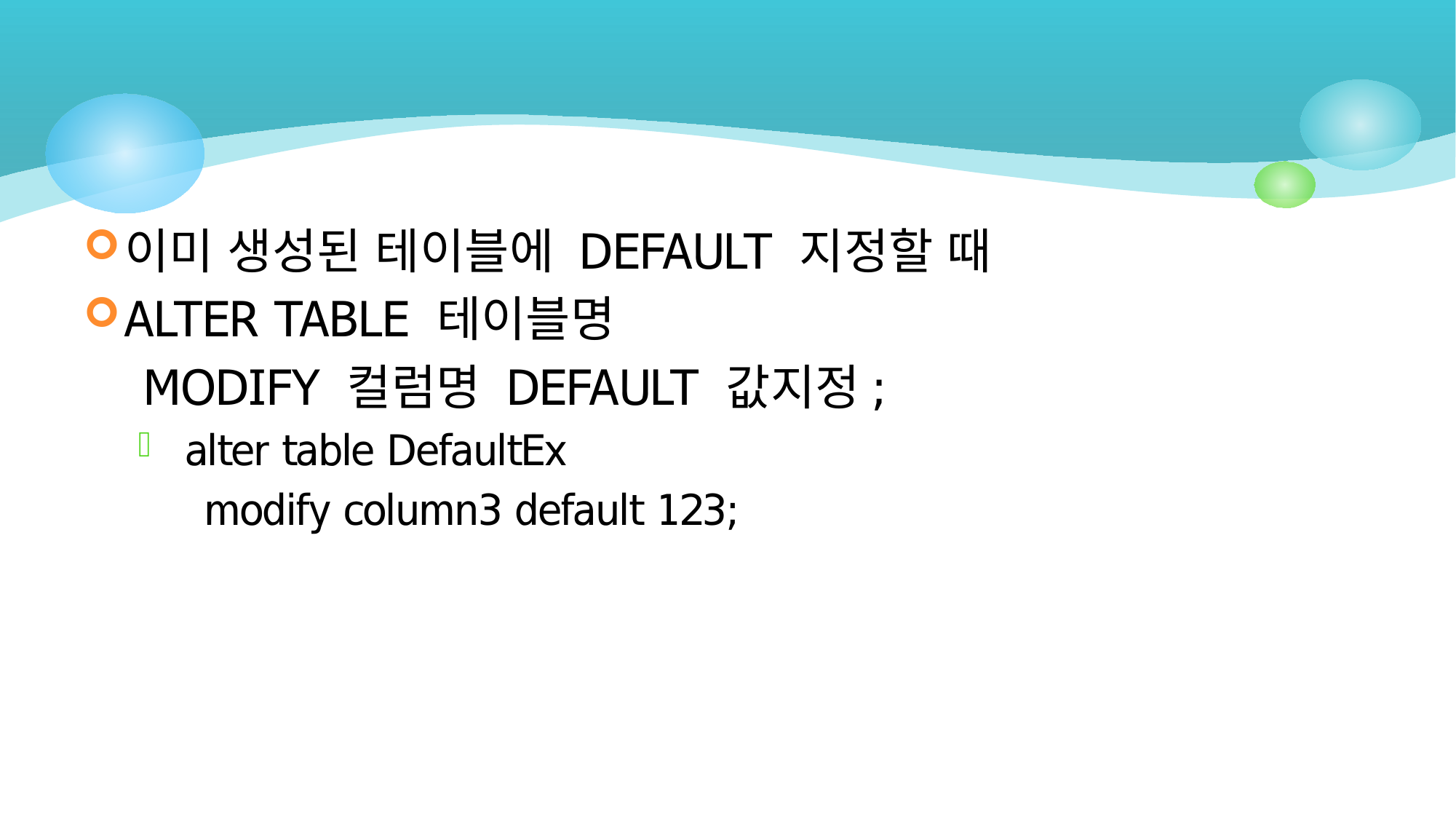

#
이미 생성된 테이블에 DEFAULT 지정할 때
ALTER TABLE 테이블명
    MODIFY 컬럼명 DEFAULT 값지정;
 alter table DefaultEx
     modify column3 default 123;